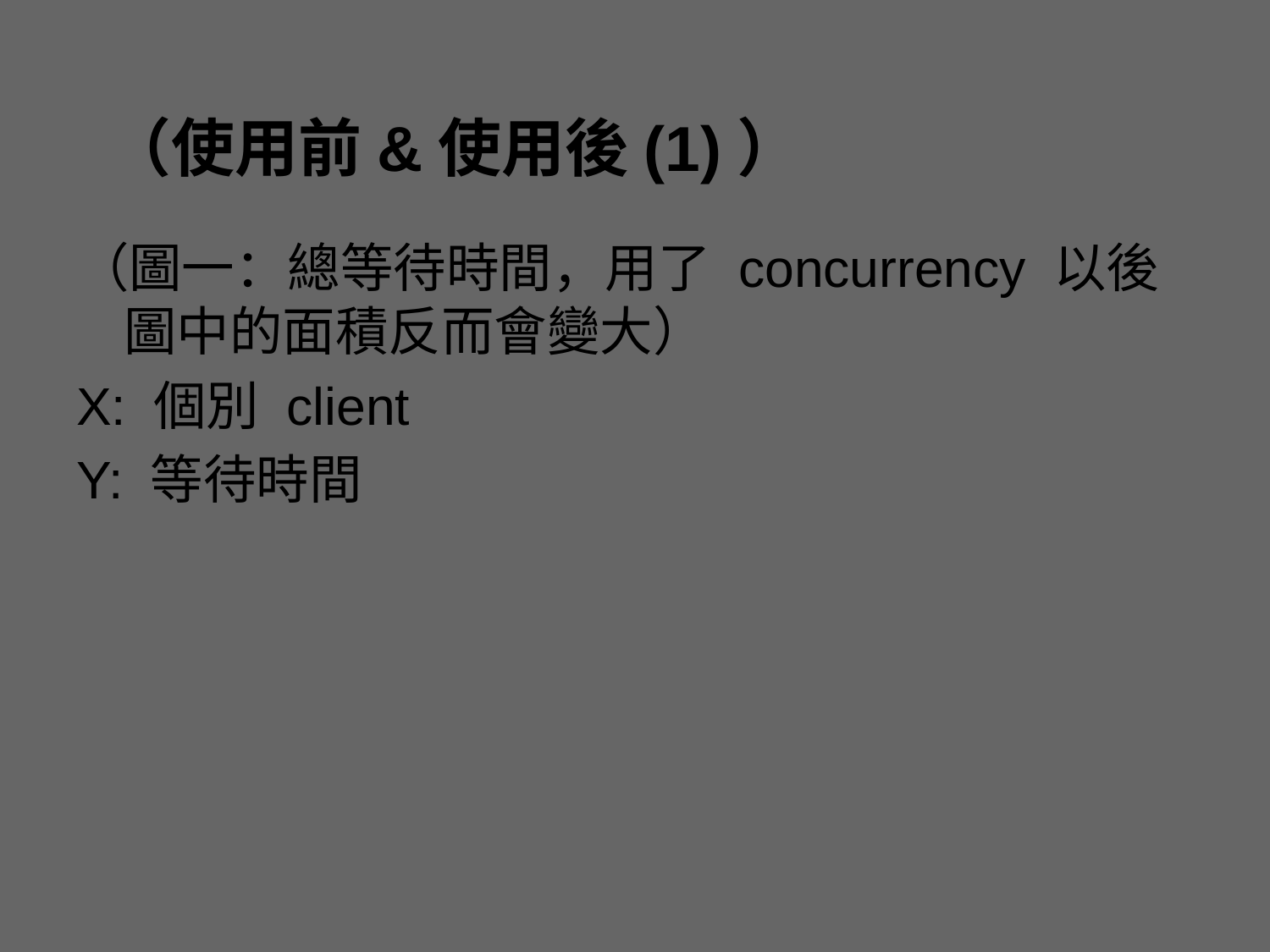

# （使用前&使用後(1)）
（圖一：總等待時間，用了 concurrency 以後圖中的面積反而會變大）
X: 個別 client
Y: 等待時間